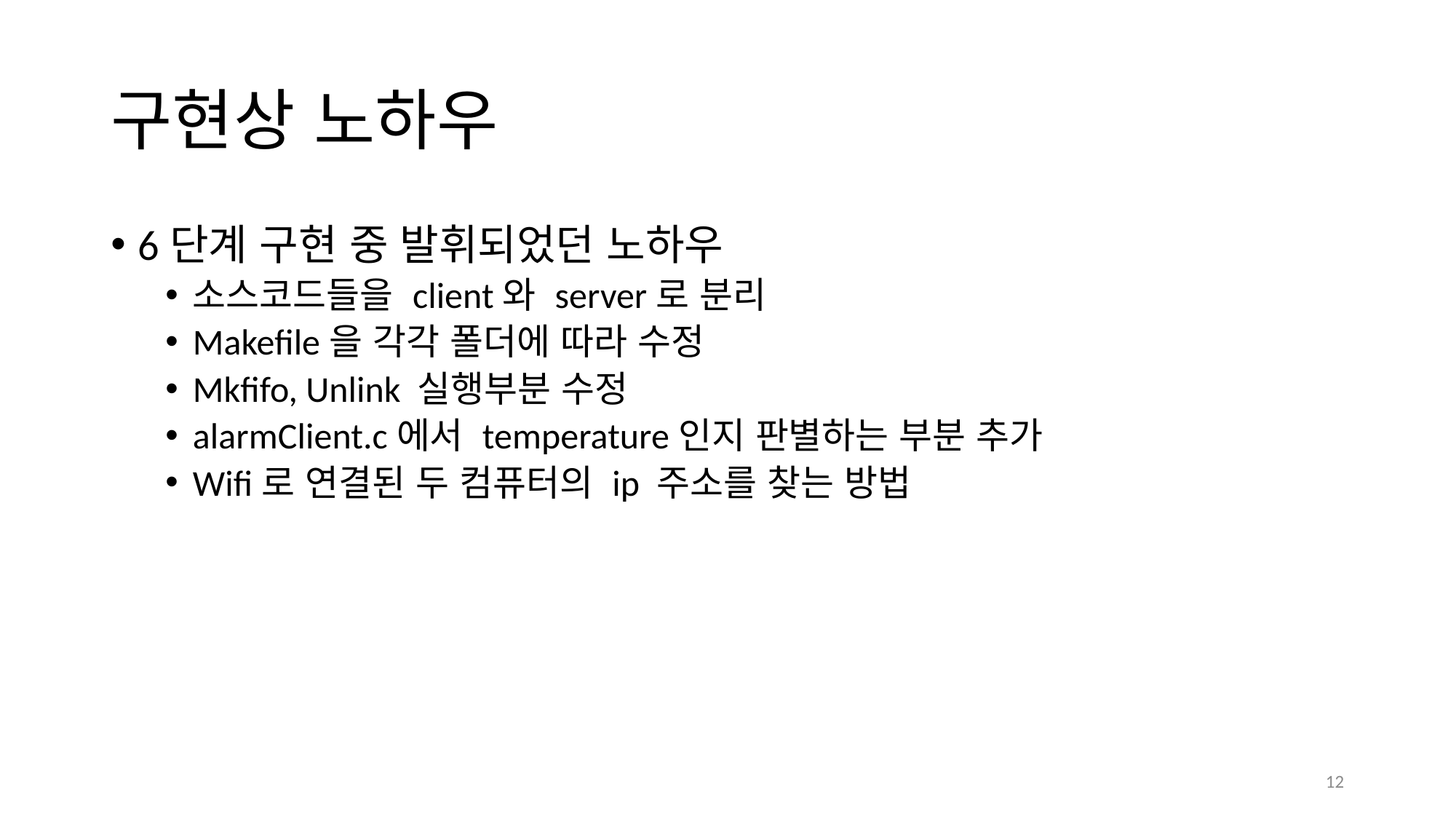

# 구현상 노하우
6단계 구현 중 발휘되었던 노하우
소스코드들을 client와 server로 분리
Makefile을 각각 폴더에 따라 수정
Mkfifo, Unlink 실행부분 수정
alarmClient.c에서 temperature인지 판별하는 부분 추가
Wifi로 연결된 두 컴퓨터의 ip 주소를 찾는 방법

12